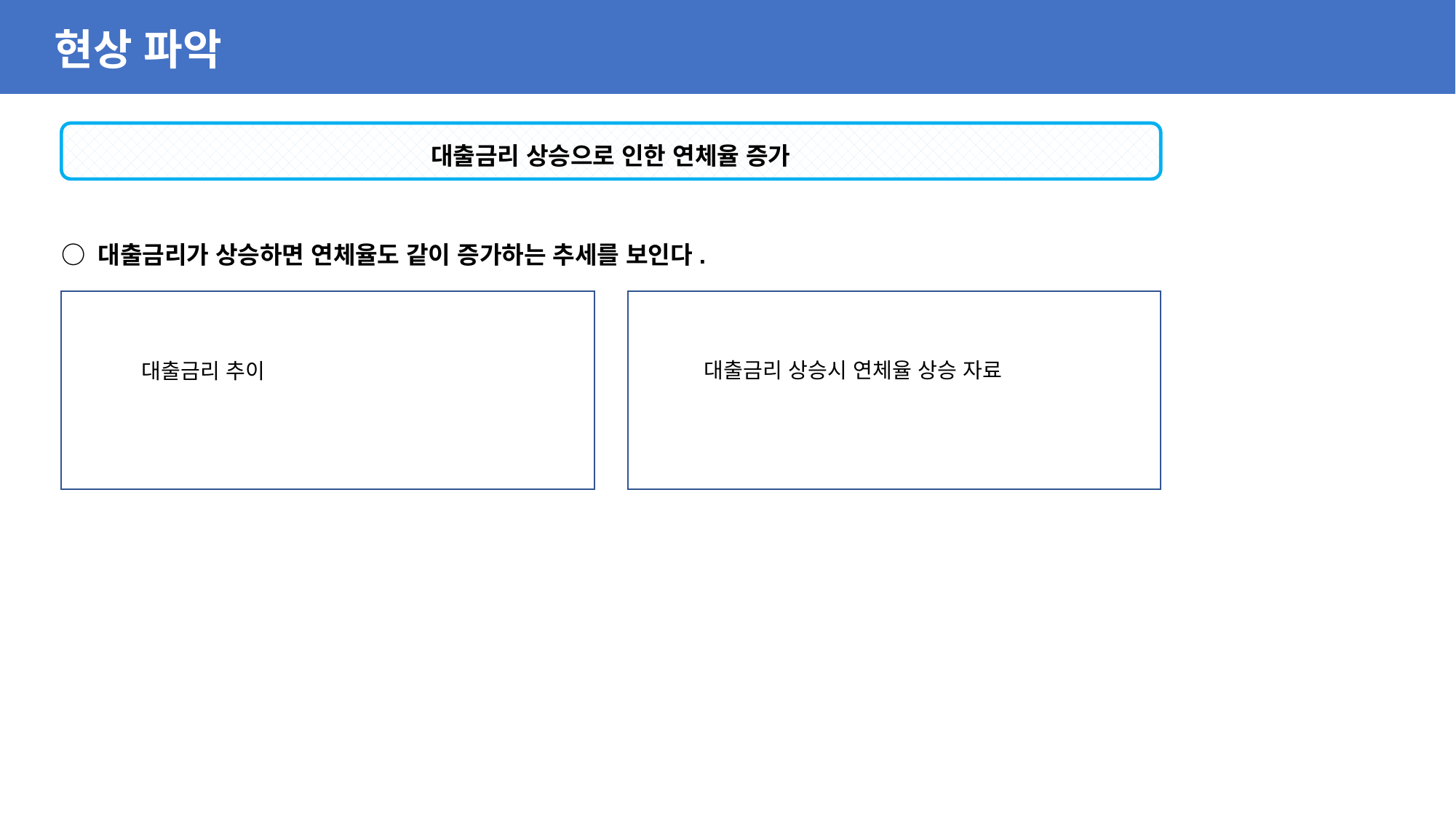

현상 파악
대출금리 상승으로 인한 연체율 증가
○ 대출금리가 상승하면 연체율도 같이 증가하는 추세를 보인다.

대출금리 상승시 연체율 상승 자료
대출금리 추이